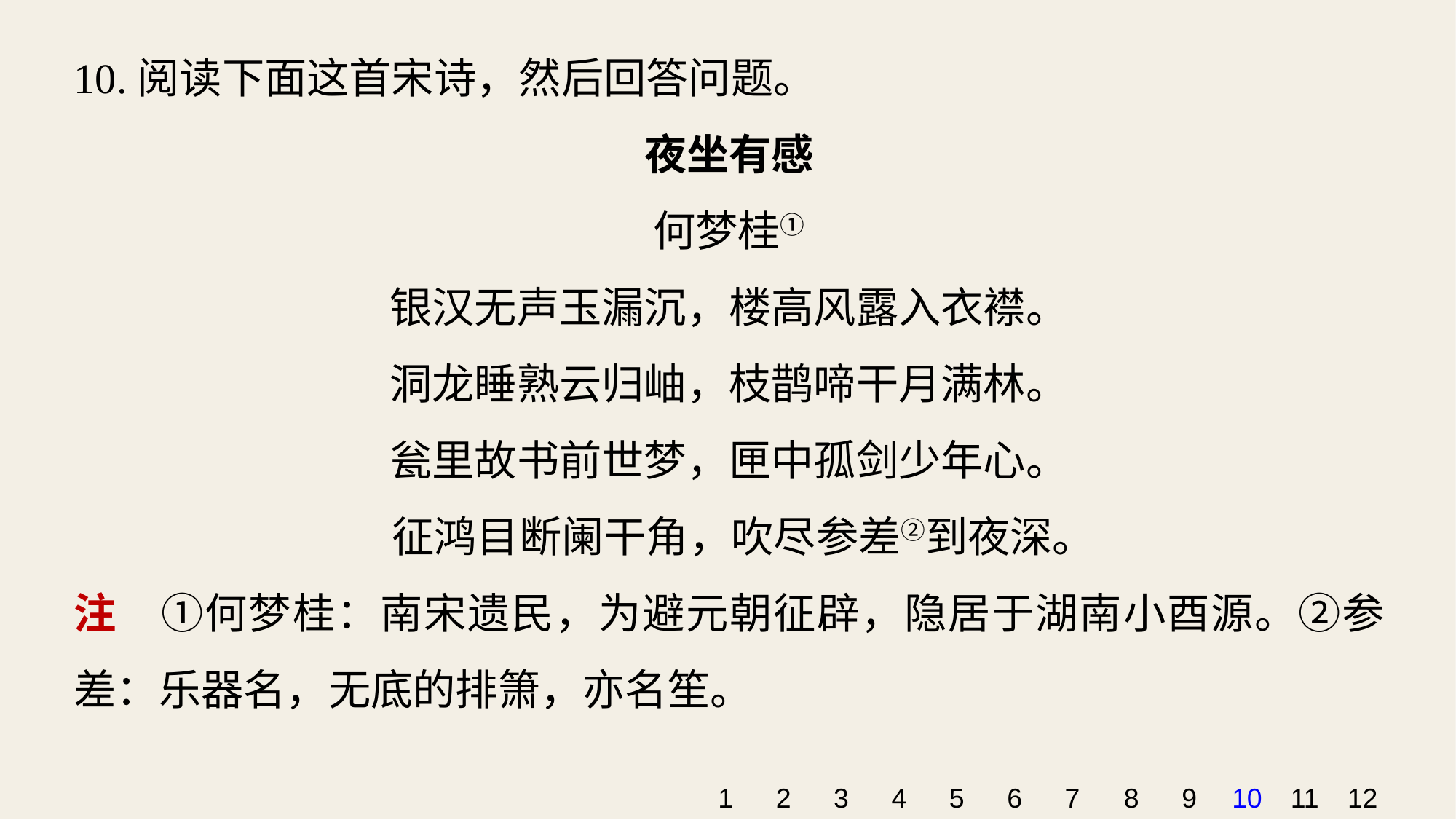

10.阅读下面这首宋诗，然后回答问题。
夜坐有感
何梦桂①
银汉无声玉漏沉，楼高风露入衣襟。
洞龙睡熟云归岫，枝鹊啼干月满林。
瓮里故书前世梦，匣中孤剑少年心。
  征鸿目断阑干角，吹尽参差②到夜深。
注　①何梦桂：南宋遗民，为避元朝征辟，隐居于湖南小酉源。②参差：乐器名，无底的排箫，亦名笙。
1
2
3
4
5
6
7
8
9
10
11
12